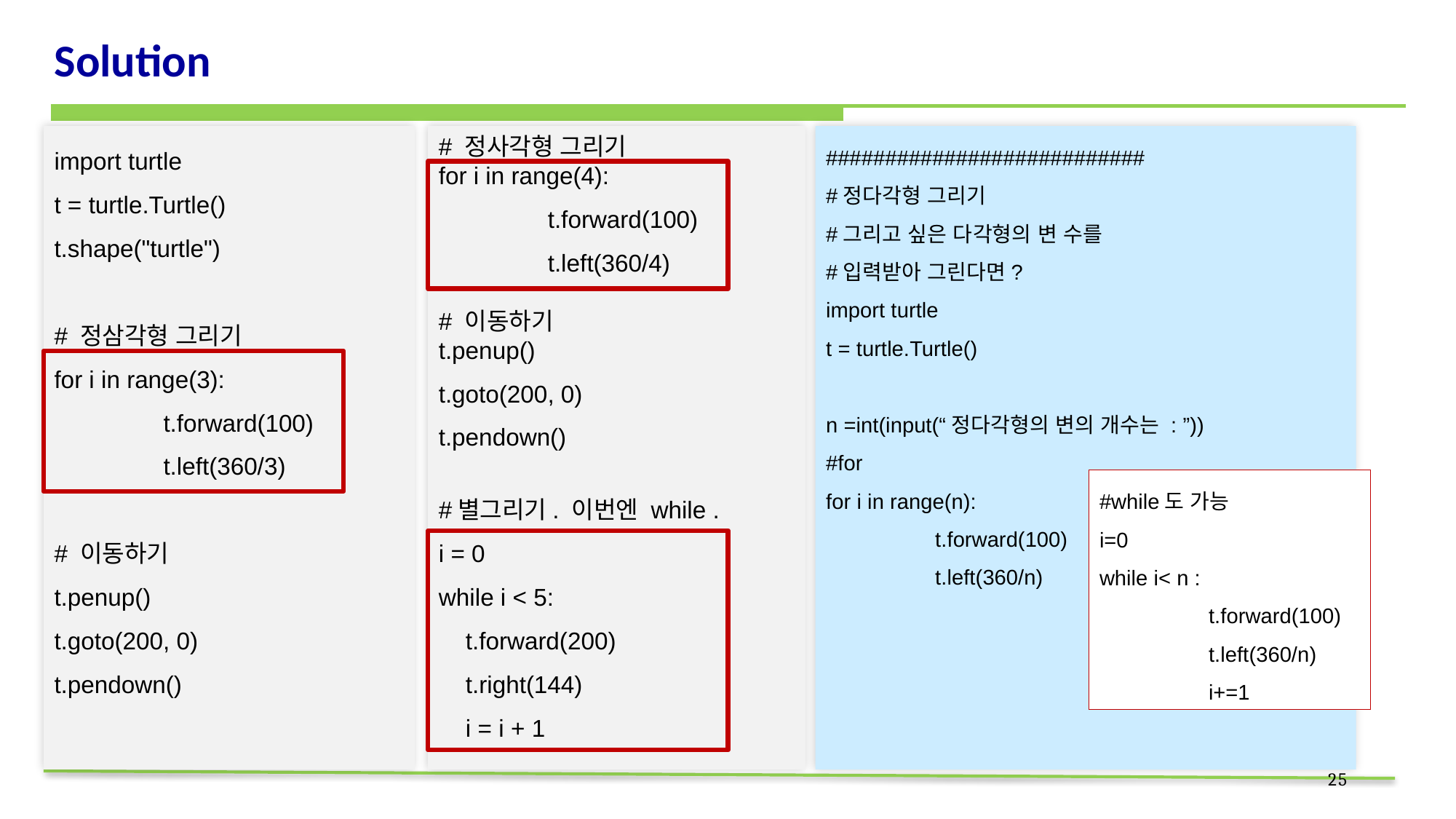

# Solution
###########################
#정다각형 그리기
#그리고 싶은 다각형의 변 수를
#입력받아 그린다면?
import turtle
t = turtle.Turtle()

n =int(input(“정다각형의 변의 개수는 : ”))
#for
for i in range(n):
	t.forward(100)
	t.left(360/n)

import turtle
t = turtle.Turtle()
t.shape("turtle")

# 정삼각형 그리기
for i in range(3):
	t.forward(100)
	t.left(360/3)

# 이동하기
t.penup()
t.goto(200, 0)
t.pendown()

# 정사각형 그리기
for i in range(4):
	t.forward(100)
	t.left(360/4)

# 이동하기
t.penup()
t.goto(200, 0)
t.pendown()

#별그리기. 이번엔 while .
i = 0
while i < 5:
    t.forward(200)
    t.right(144)
    i = i + 1

#while도 가능
i=0
while i< n :
	t.forward(100)
	t.left(360/n)
	i+=1

25